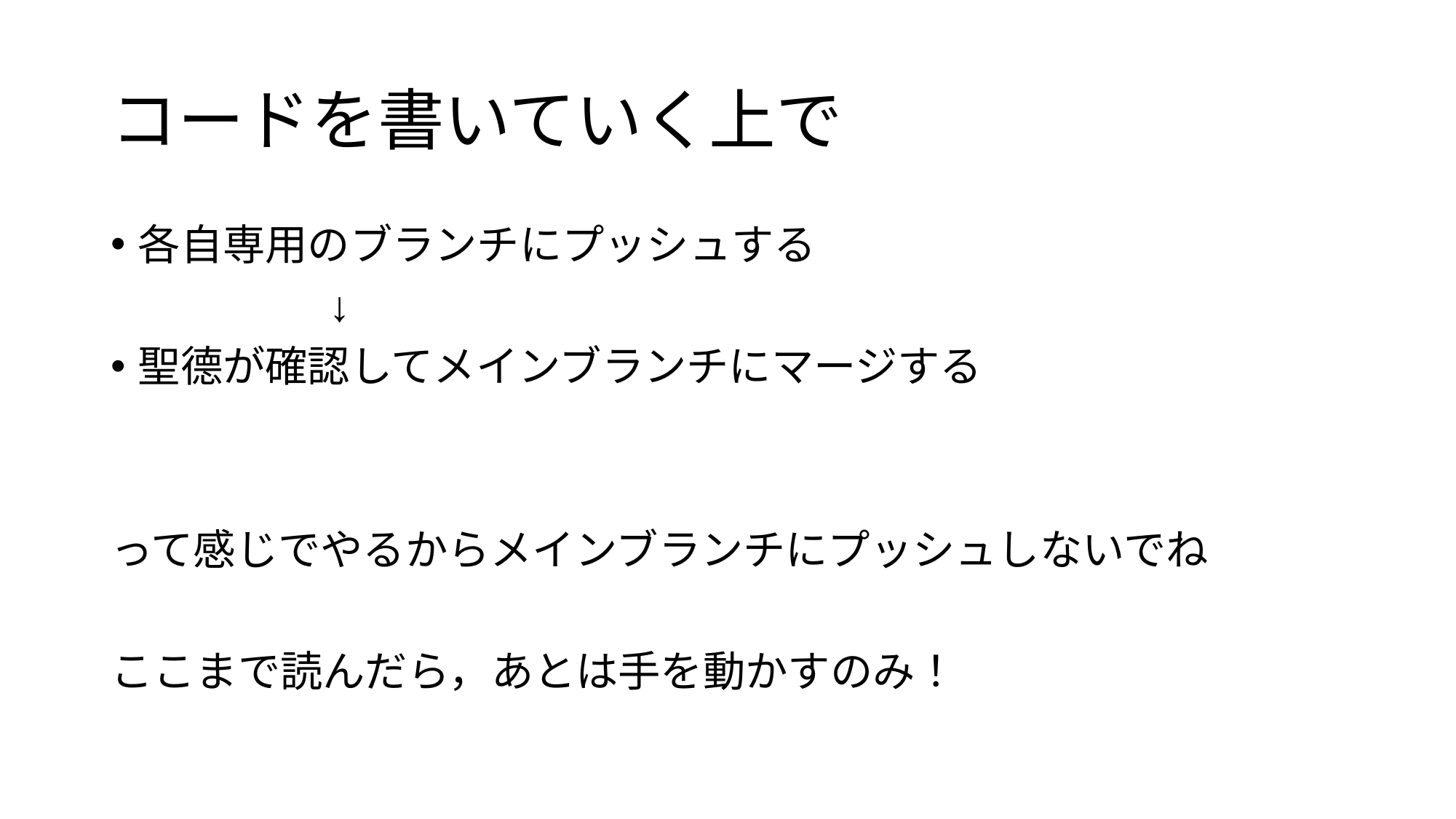

# コードを書いていく上で
各自専用のブランチにプッシュする
		↓
聖德が確認してメインブランチにマージする

って感じでやるからメインブランチにプッシュしないでね

ここまで読んだら，あとは手を動かすのみ！